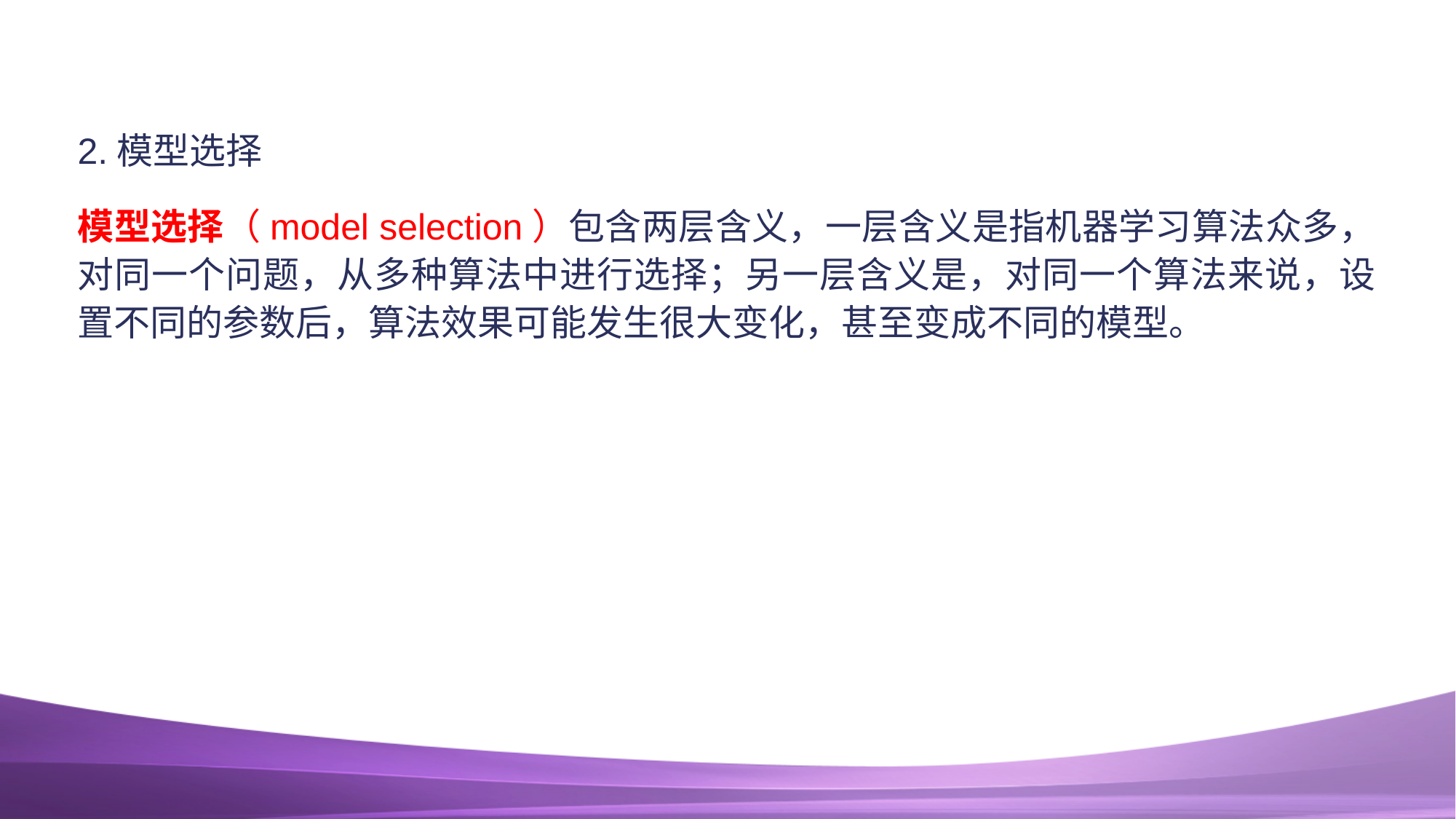

#
2.模型选择
模型选择（model selection）包含两层含义，一层含义是指机器学习算法众多，对同一个问题，从多种算法中进行选择；另一层含义是，对同一个算法来说，设置不同的参数后，算法效果可能发生很大变化，甚至变成不同的模型。